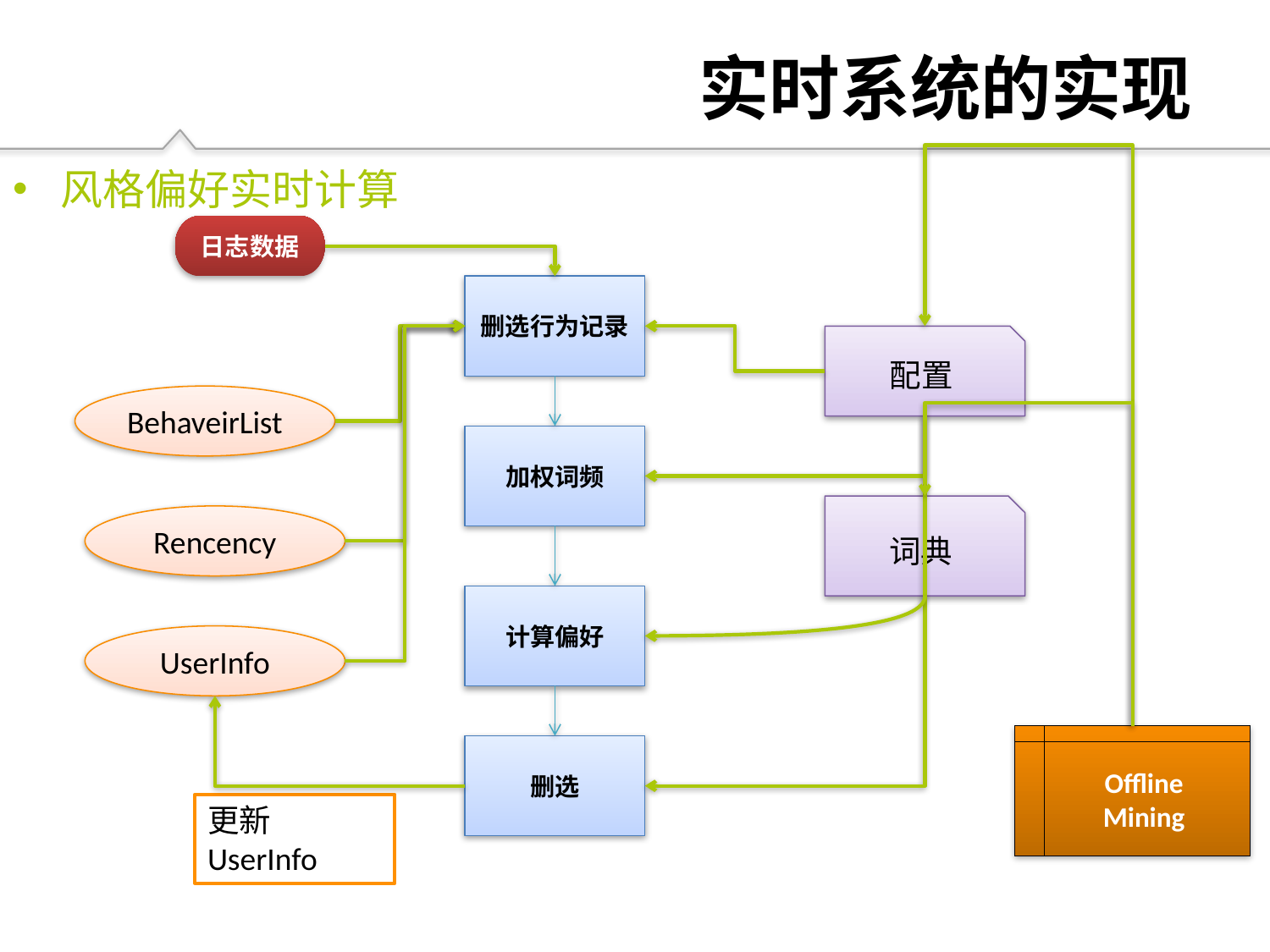

# 实时系统的实现
风格偏好实时计算
日志数据
删选行为记录
配置
BehaveirList
加权词频
词典
Rencency
计算偏好
UserInfo
Offline
Mining
删选
更新UserInfo